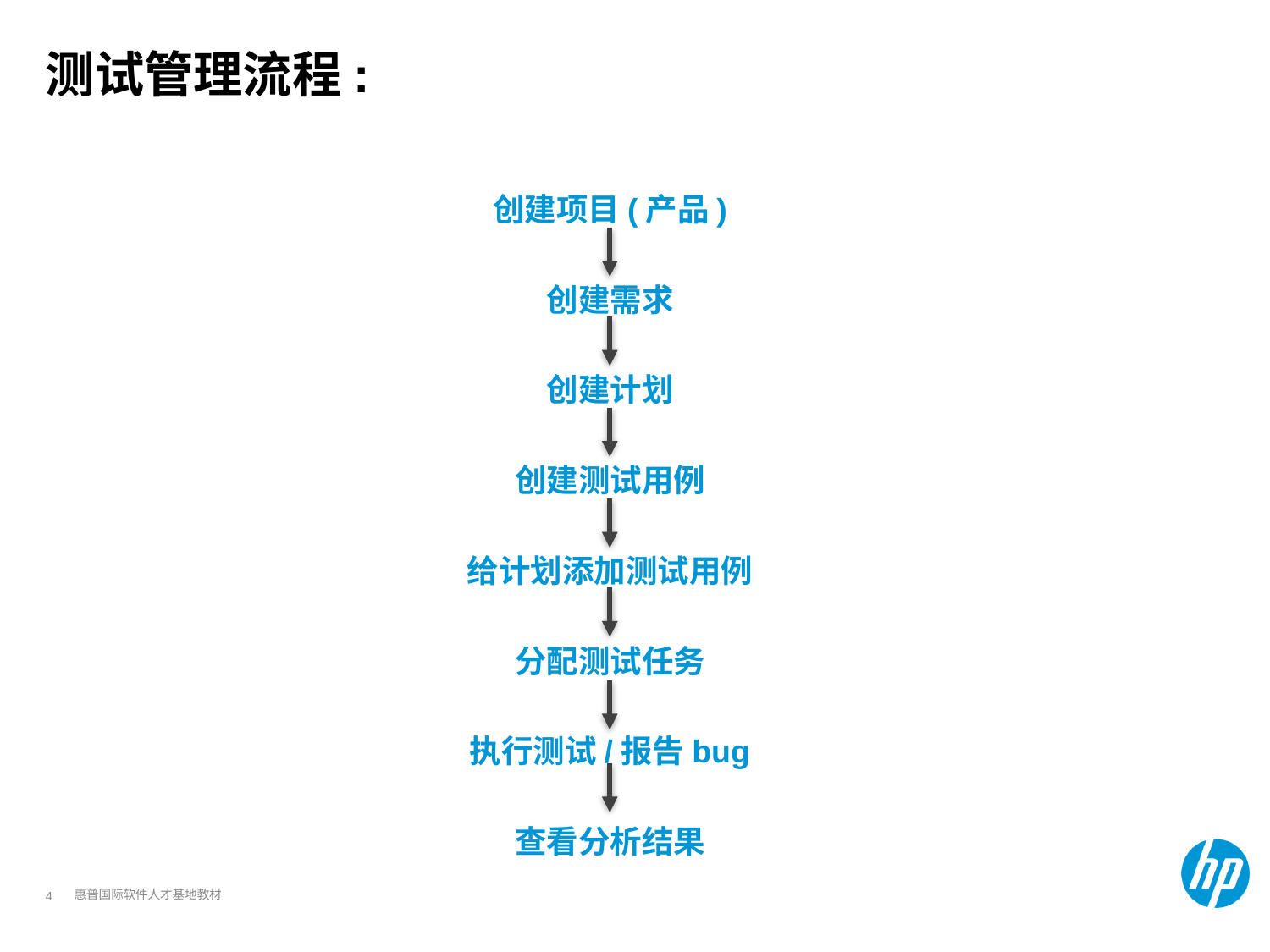

# 测试管理流程:
创建项目(产品)

创建需求

创建计划

创建测试用例

给计划添加测试用例

分配测试任务

执行测试/报告bug

查看分析结果